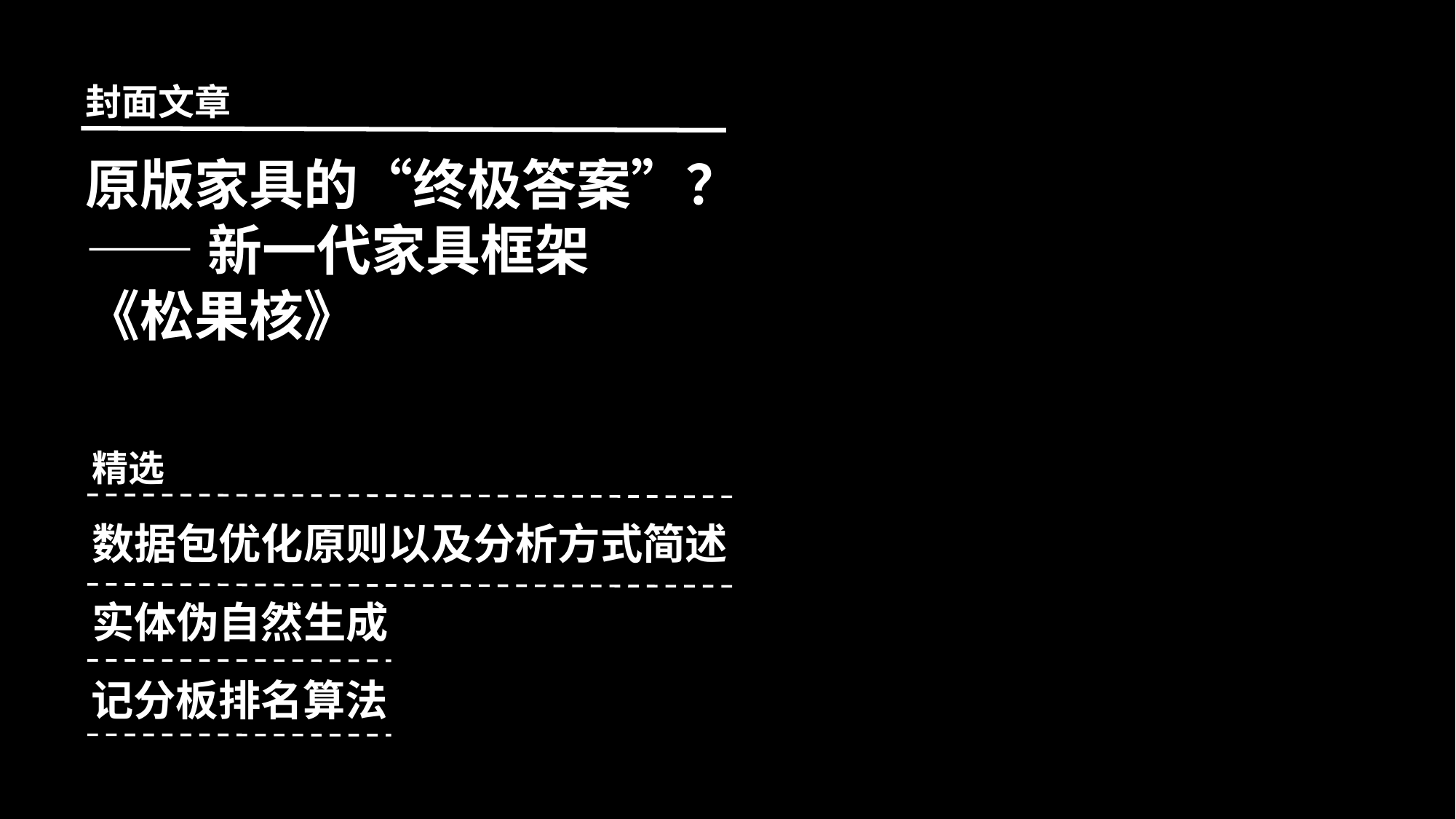

封面文章
原版家具的“终极答案”？
——新一代家具框架
《松果核》
精选
数据包优化原则以及分析方式简述
实体伪自然生成
记分板排名算法